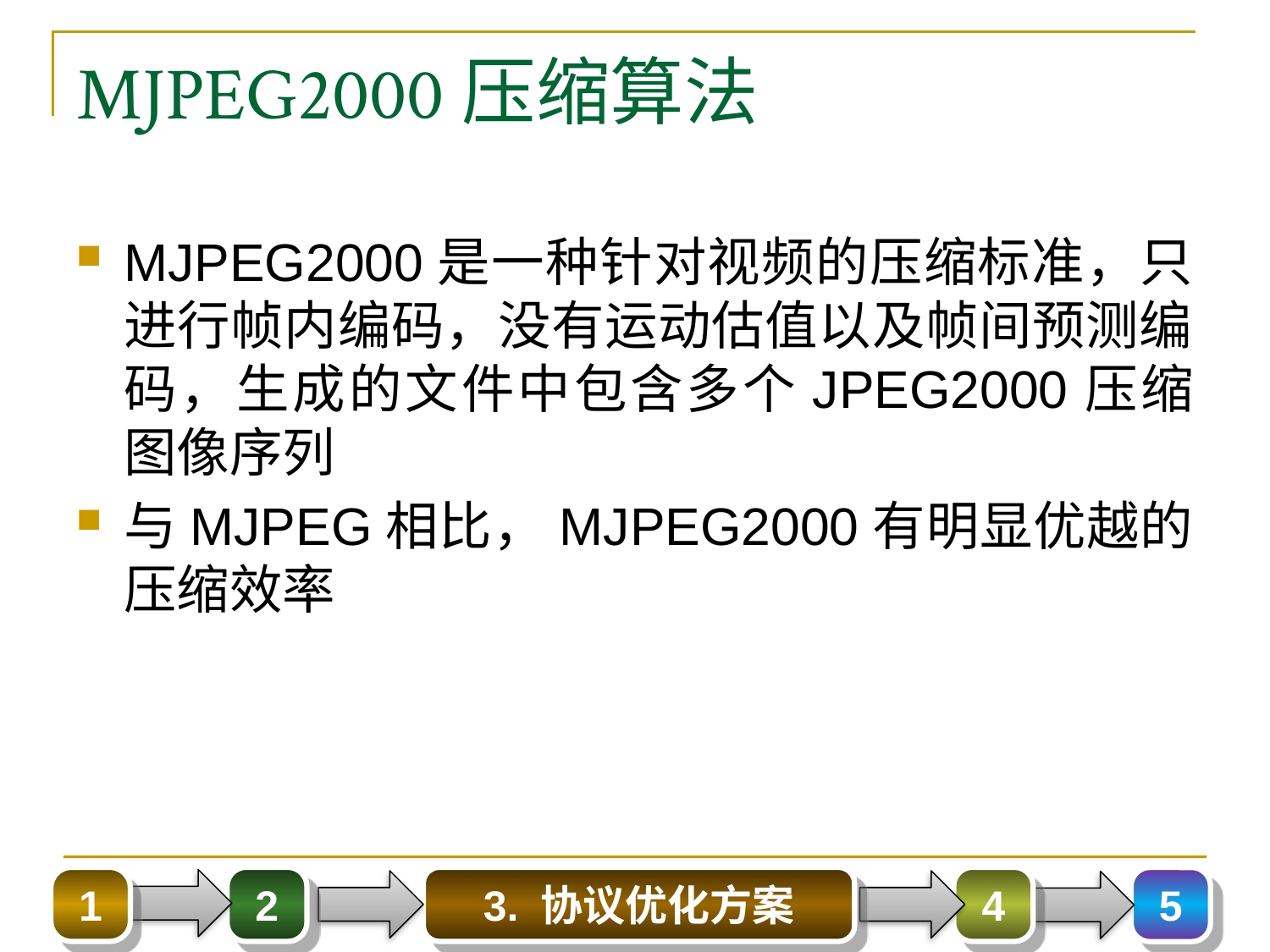

# MJPEG2000压缩算法
MJPEG2000是一种针对视频的压缩标准，只进行帧内编码，没有运动估值以及帧间预测编码，生成的文件中包含多个JPEG2000压缩图像序列
与MJPEG相比，MJPEG2000有明显优越的压缩效率
1
2
3. 协议优化方案
4
5